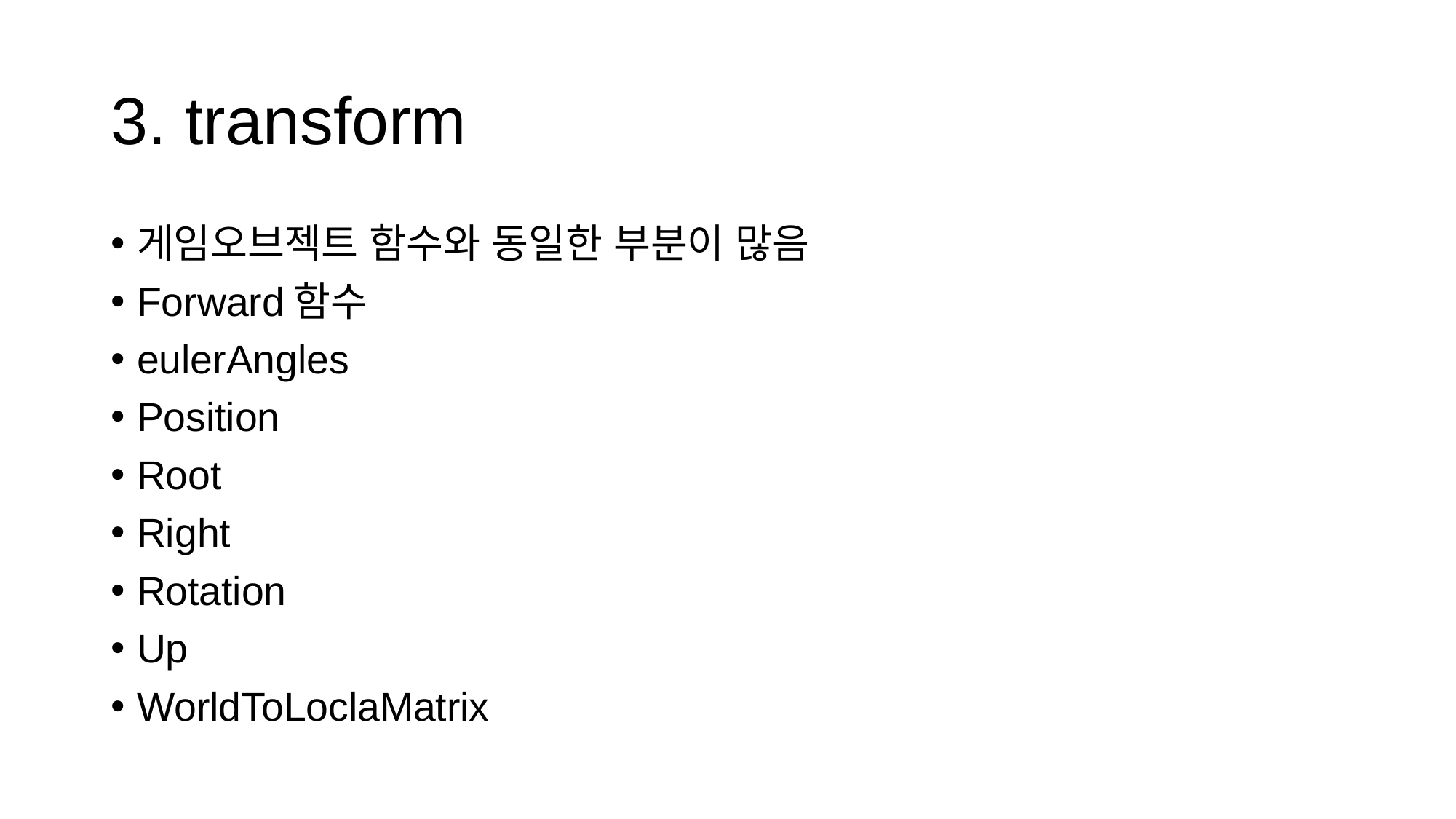

# 3. transform
게임오브젝트 함수와 동일한 부분이 많음
Forward함수
eulerAngles
Position
Root
Right
Rotation
Up
WorldToLoclaMatrix